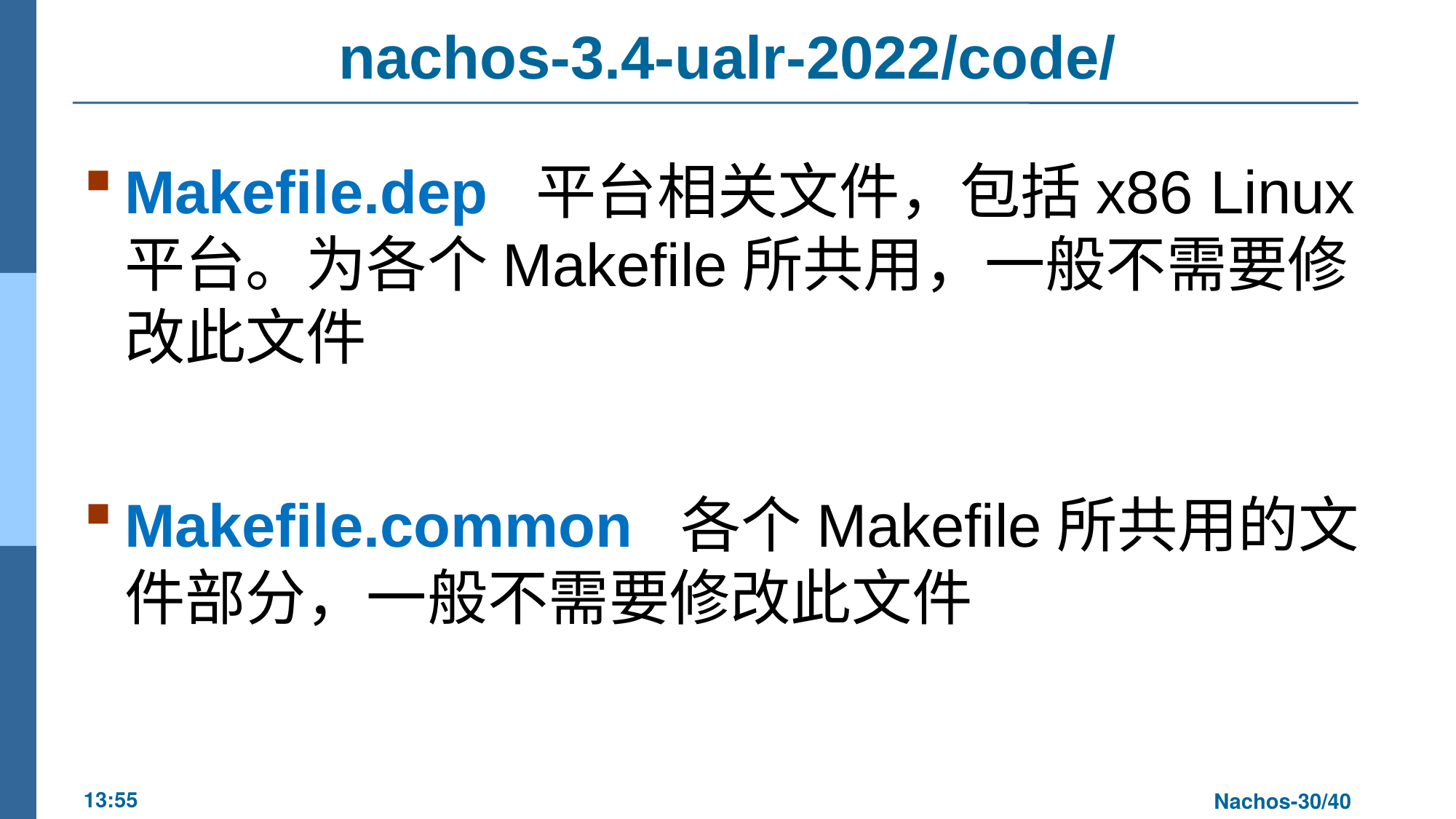

# nachos-3.4-ualr-2022/code/
Makefile.dep  平台相关文件，包括x86 Linux平台。为各个Makefile所共用，一般不需要修改此文件

Makefile.common  各个Makefile所共用的文件部分，一般不需要修改此文件